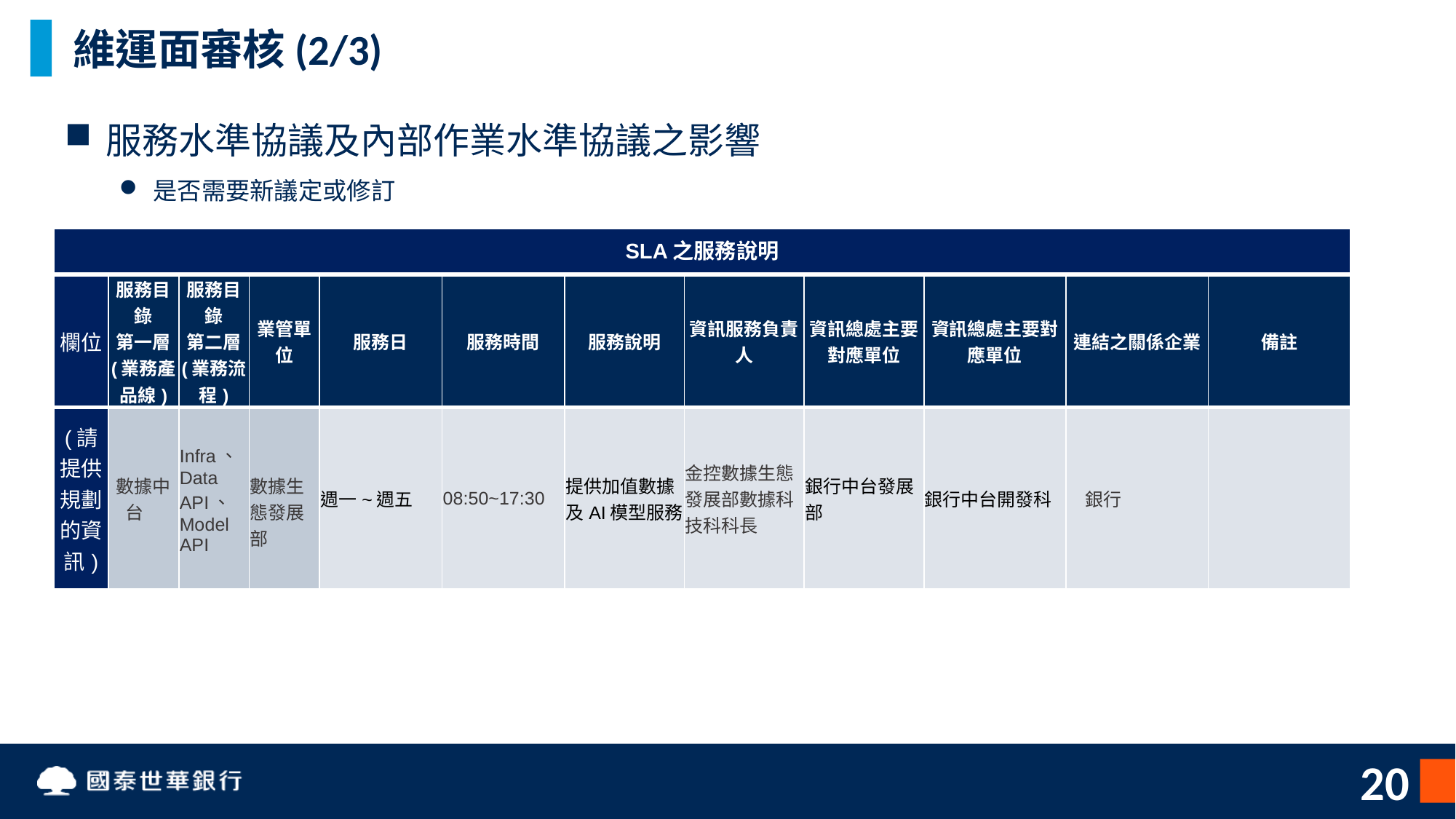

# 維運面審核(2/3)
服務水準協議及內部作業水準協議之影響
是否需要新議定或修訂
| SLA之服務說明 |
| --- |
| 欄位 | 服務目錄 第一層 (業務產品線) | 服務目錄 第二層 (業務流程) | 業管單位 | 服務日 | 服務時間 | 服務說明 | 資訊服務負責人 | 資訊總處主要對應單位 | 資訊總處主要對應單位 | 連結之關係企業 | 備註 |
| --- | --- | --- | --- | --- | --- | --- | --- | --- | --- | --- | --- |
| (請提供規劃的資訊) | 數據中台 | Infra、Data API、Model API | 數據生態發展部 | 週一~週五 | 08:50~17:30 | 提供加值數據及AI模型服務 | 金控數據生態發展部數據科技科科長 | 銀行中台發展部 | 銀行中台開發科 | 銀行 |  |
20